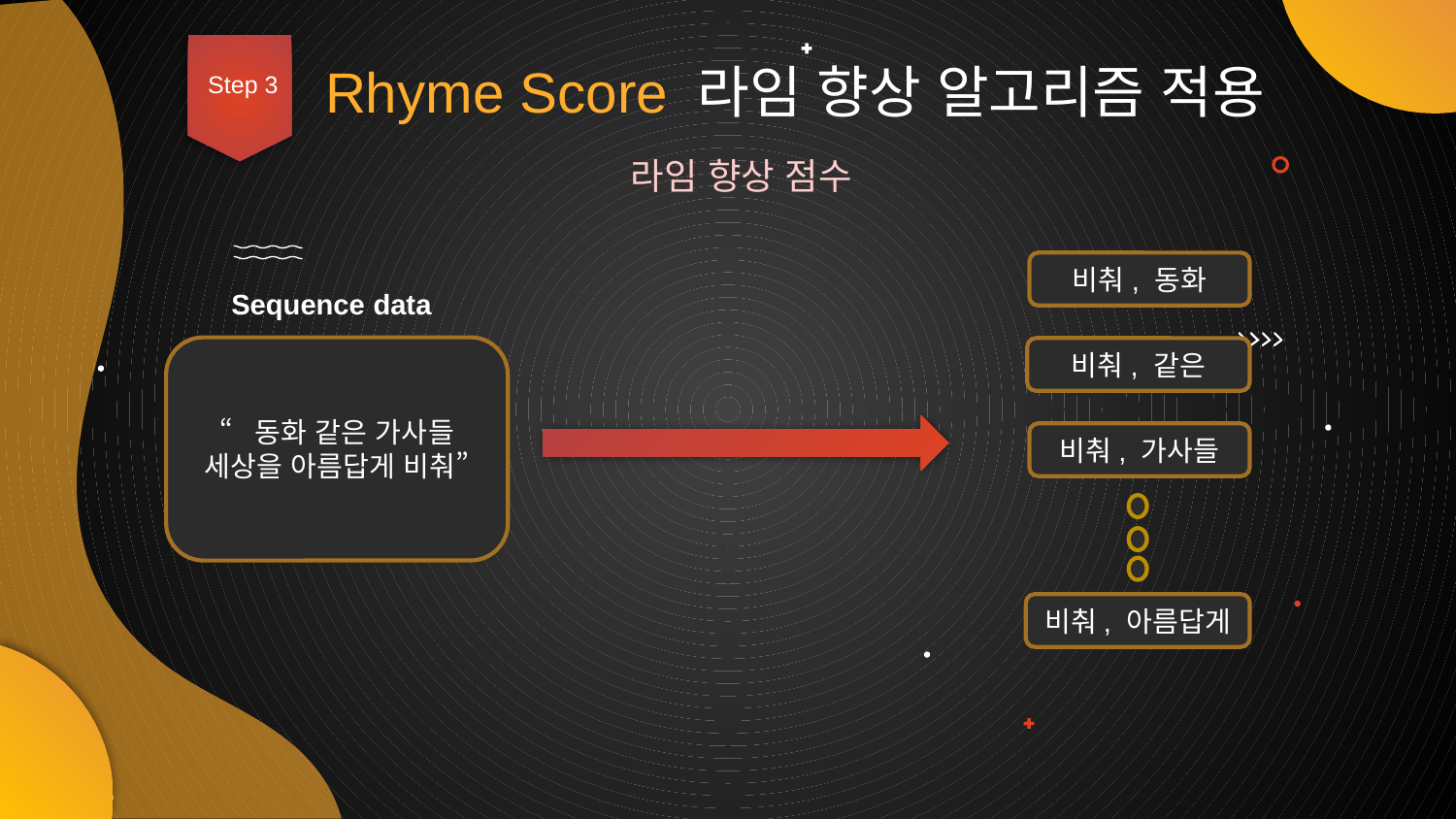

Step 3
Rhyme Score 라임 향상 알고리즘 적용
라임 향상 점수
비춰, 동화
Sequence data
“동화 같은 가사들 세상을 아름답게 비춰”
비춰, 같은

비춰, 가사들

비춰, 아름답게